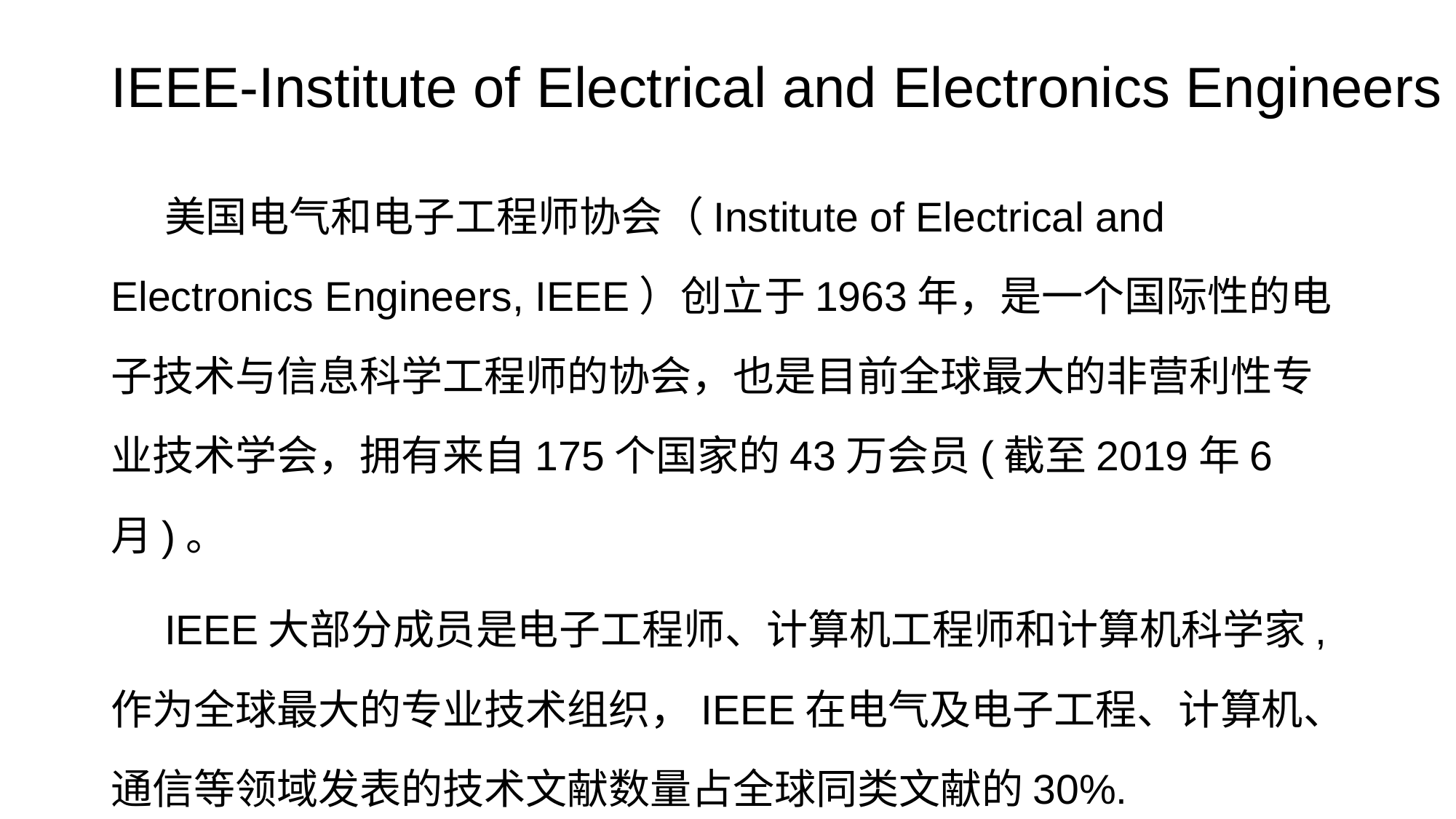

# IEEE-Institute of Electrical and Electronics Engineers
美国电气和电子工程师协会（Institute of Electrical and Electronics Engineers, IEEE）创立于1963年，是一个国际性的电子技术与信息科学工程师的协会，也是目前全球最大的非营利性专业技术学会，拥有来自175个国家的43万会员(截至2019年6月)。
IEEE大部分成员是电子工程师、计算机工程师和计算机科学家,作为全球最大的专业技术组织，IEEE在电气及电子工程、计算机、通信等领域发表的技术文献数量占全球同类文献的30%.